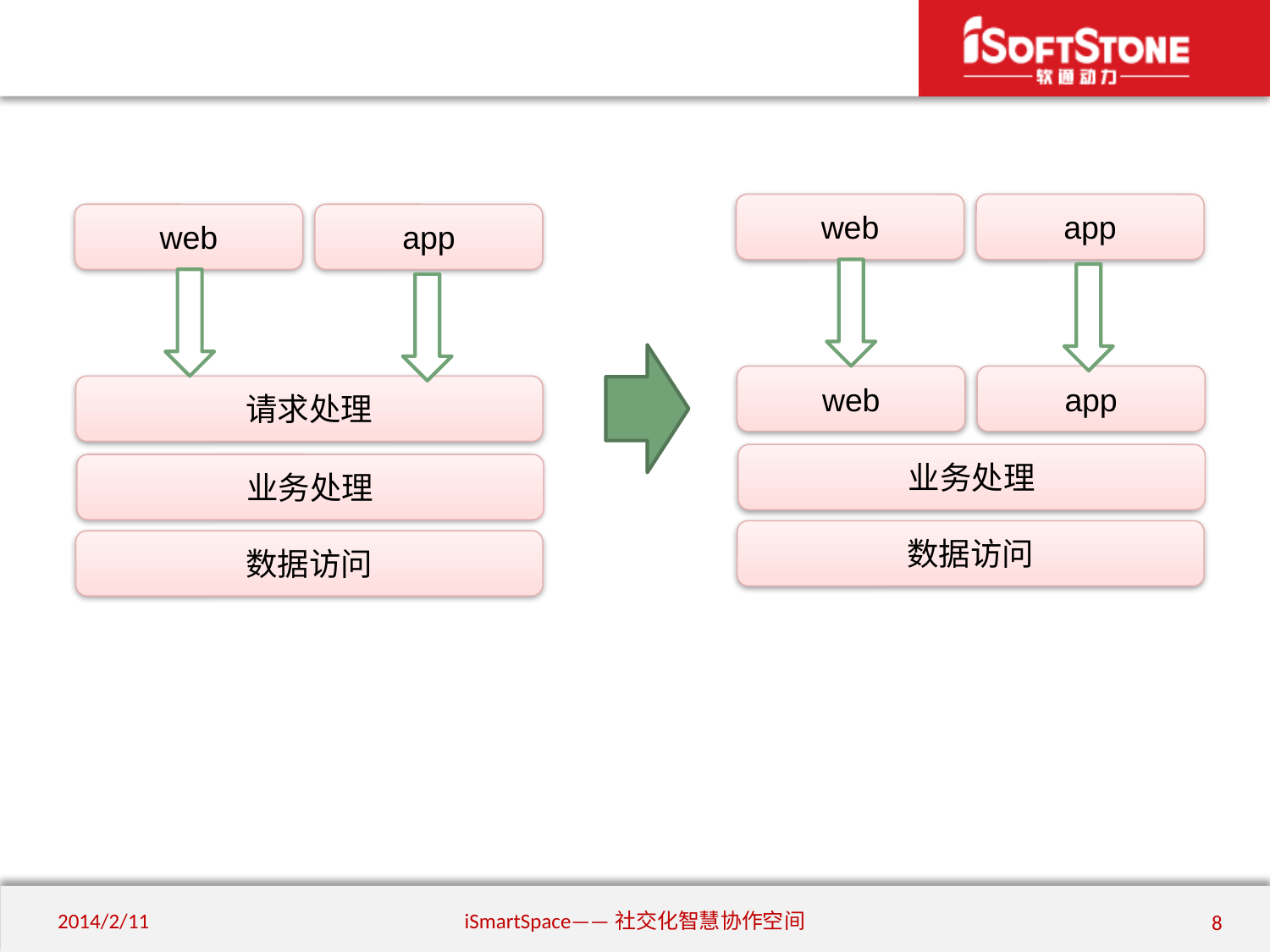

#
web
app
web
app

web
app
请求处理
业务处理
业务处理
数据访问
数据访问
2014/2/11
iSmartSpace——社交化智慧协作空间
8